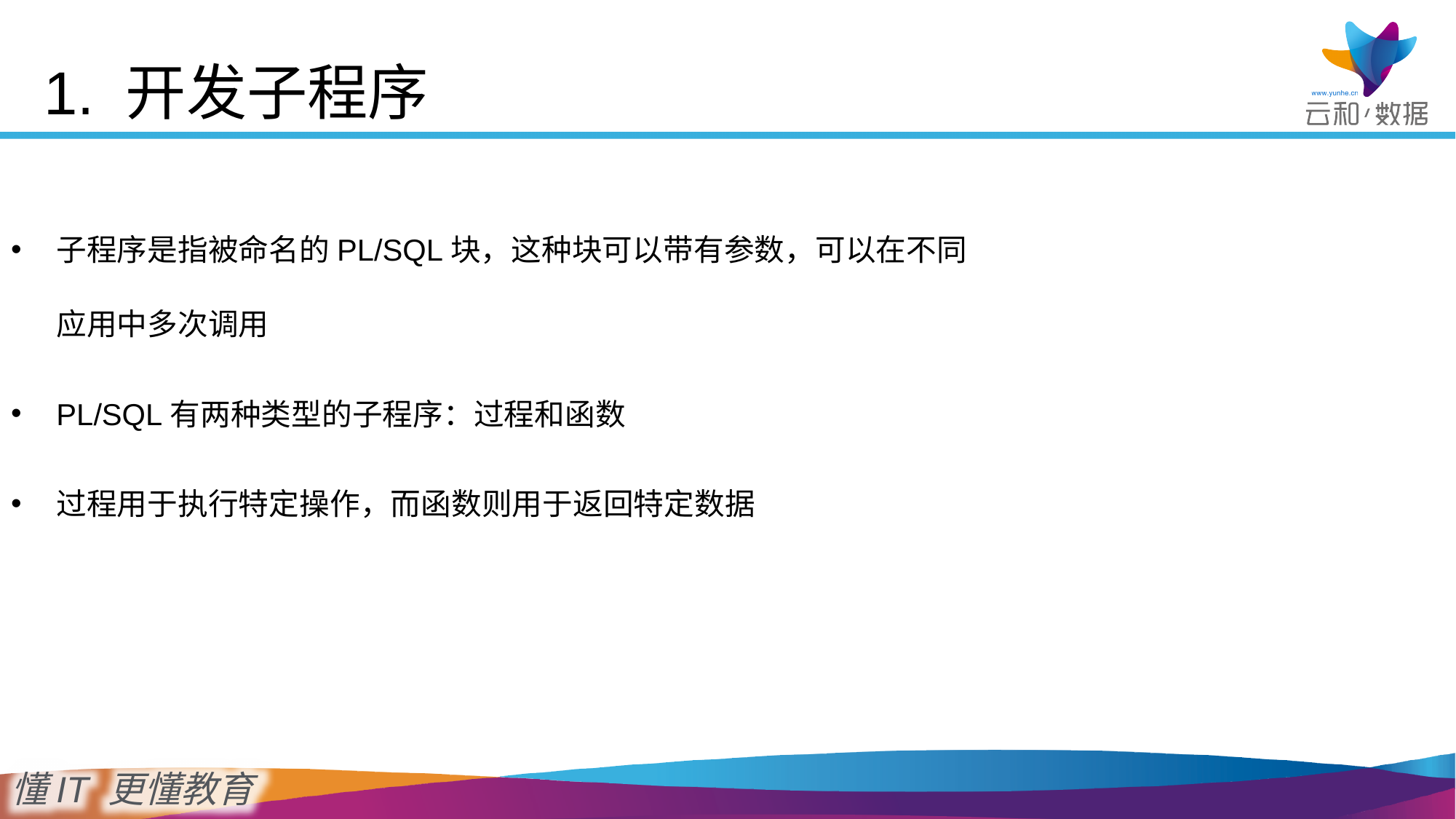

# 1. 开发子程序
子程序是指被命名的PL/SQL块，这种块可以带有参数，可以在不同应用中多次调用
PL/SQL有两种类型的子程序：过程和函数
过程用于执行特定操作，而函数则用于返回特定数据